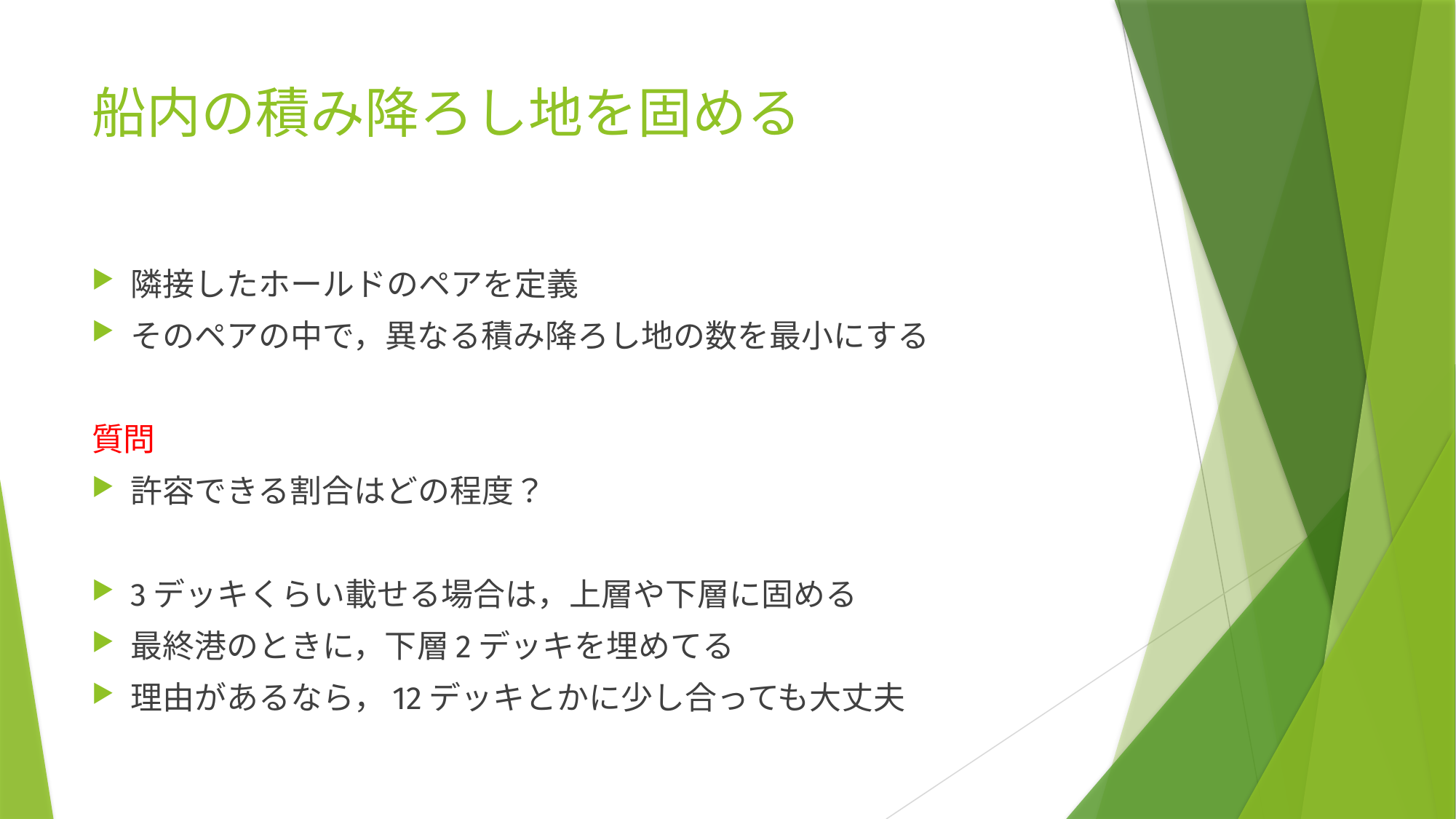

# 船内の積み降ろし地を固める
隣接したホールドのペアを定義
そのペアの中で，異なる積み降ろし地の数を最小にする

質問
許容できる割合はどの程度？

3デッキくらい載せる場合は，上層や下層に固める
最終港のときに，下層2デッキを埋めてる
理由があるなら，12デッキとかに少し合っても大丈夫